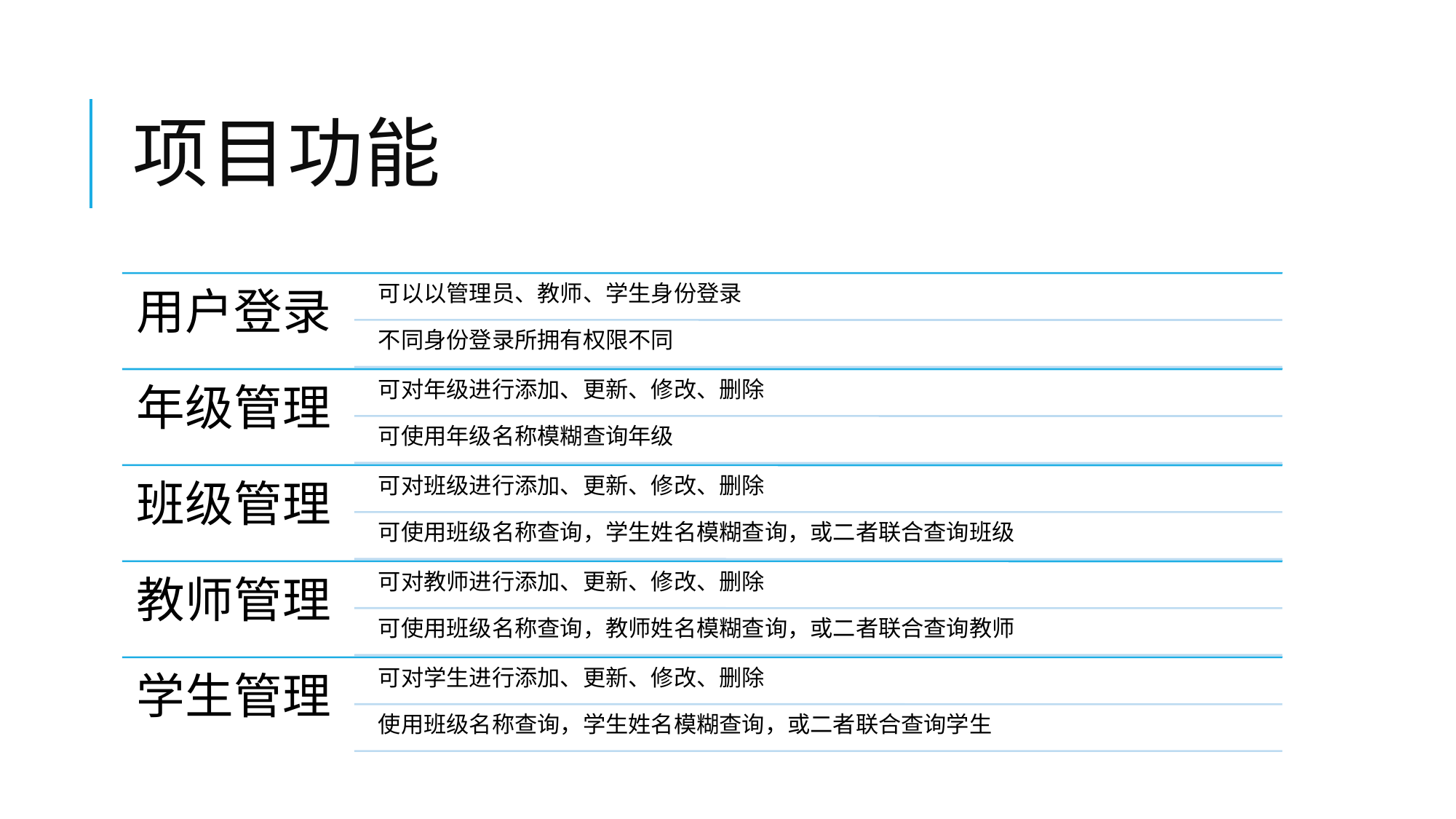

# 项目功能
用户登录
可以以管理员、教师、学生身份登录
不同身份登录所拥有权限不同
年级管理
可对年级进行添加、更新、修改、删除
可使用年级名称模糊查询年级
班级管理
可对班级进行添加、更新、修改、删除
可使用班级名称查询，学生姓名模糊查询，或二者联合查询班级
教师管理
可对教师进行添加、更新、修改、删除
可使用班级名称查询，教师姓名模糊查询，或二者联合查询教师
学生管理
可对学生进行添加、更新、修改、删除
使用班级名称查询，学生姓名模糊查询，或二者联合查询学生